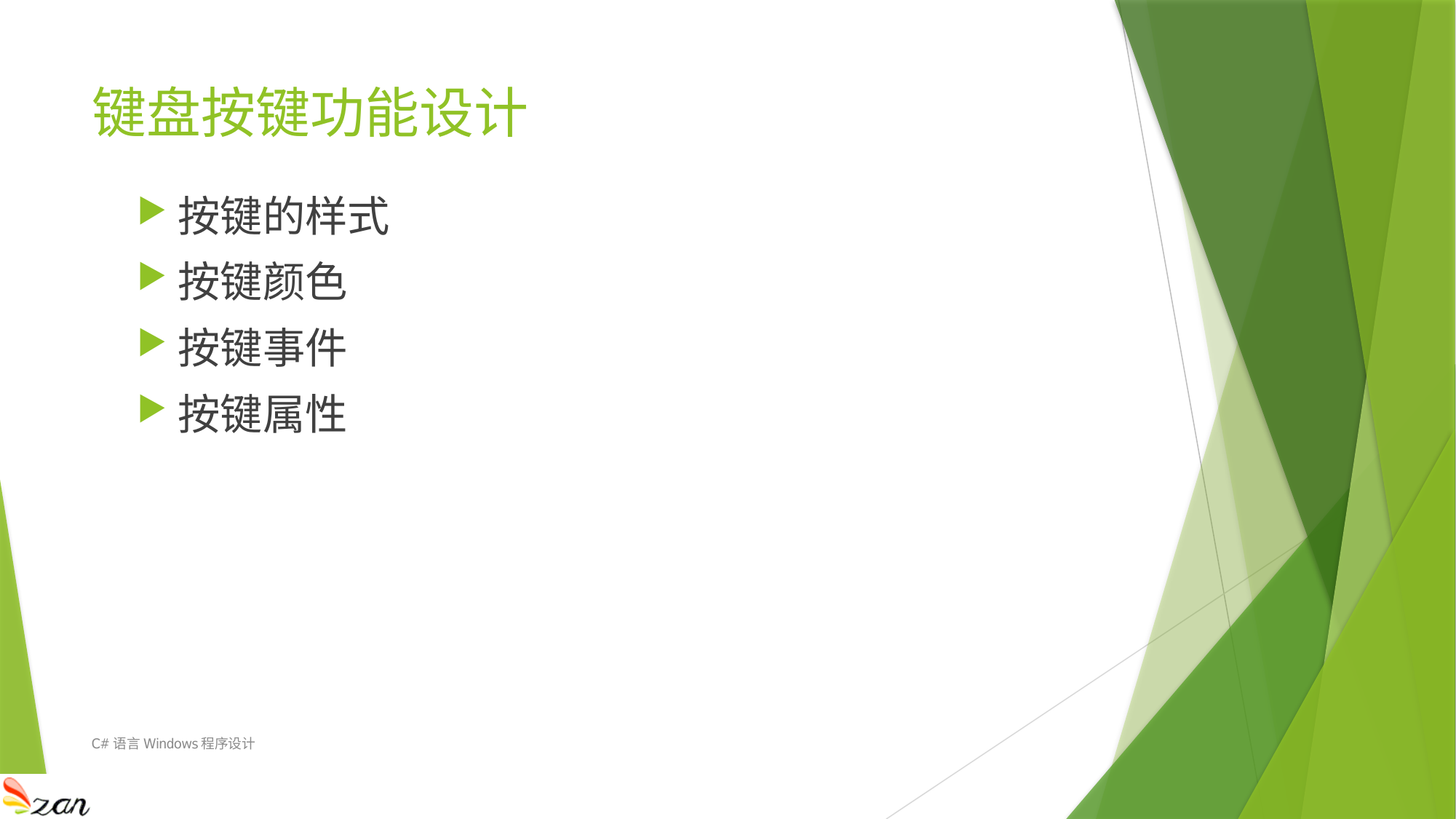

# 键盘按键功能设计
按键的样式
按键颜色
按键事件
按键属性
C#语言Windows程序设计